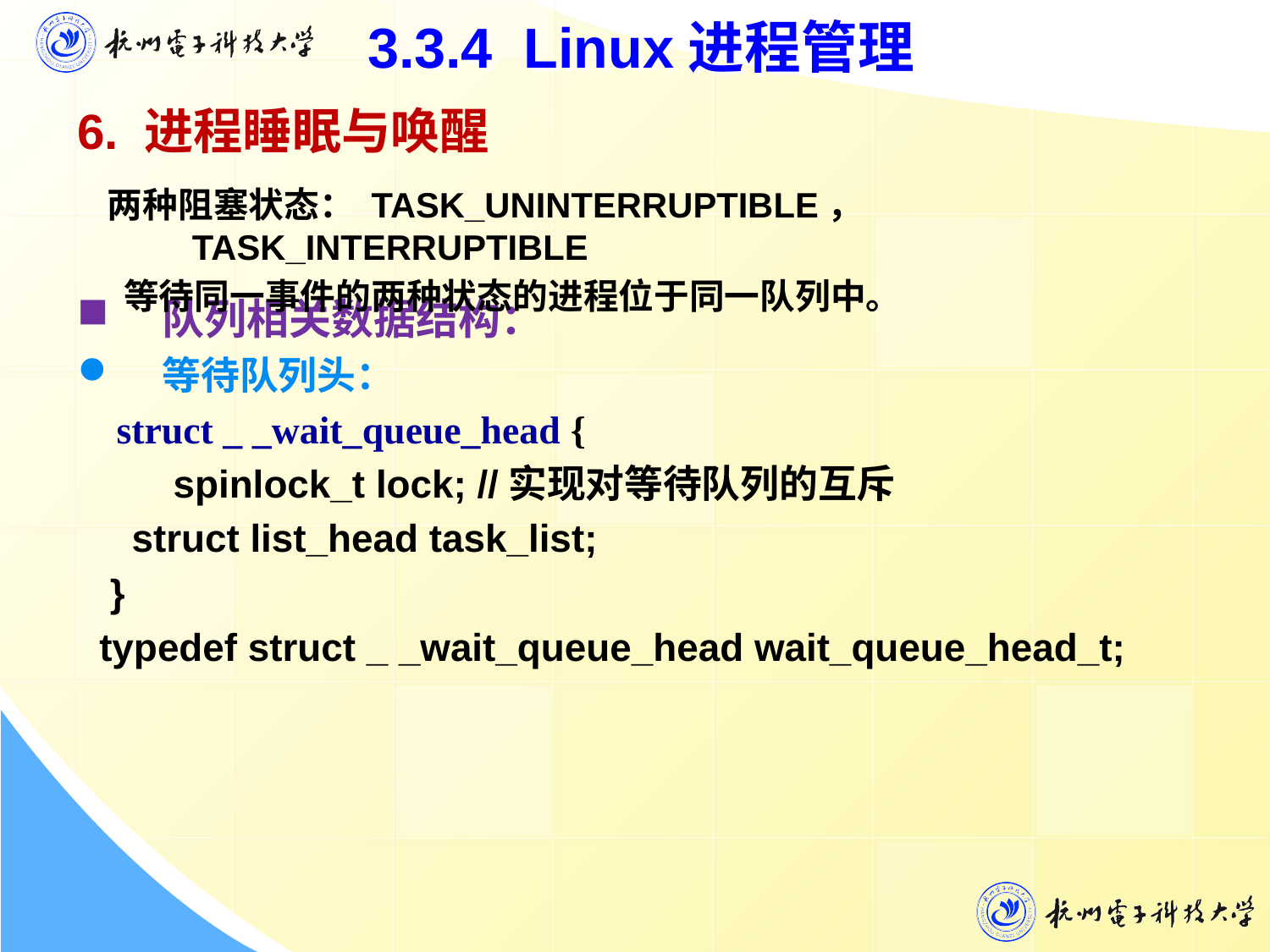

# 3.3.4  Linux进程管理
6. 进程睡眠与唤醒
两种阻塞状态： TASK_UNINTERRUPTIBLE， TASK_INTERRUPTIBLE
 等待同一事件的两种状态的进程位于同一队列中。
队列相关数据结构：
等待队列头：
    struct _ _wait_queue_head {
  	 spinlock_t lock; //实现对等待队列的互斥
     struct list_head task_list;
   }
  typedef struct _ _wait_queue_head wait_queue_head_t;